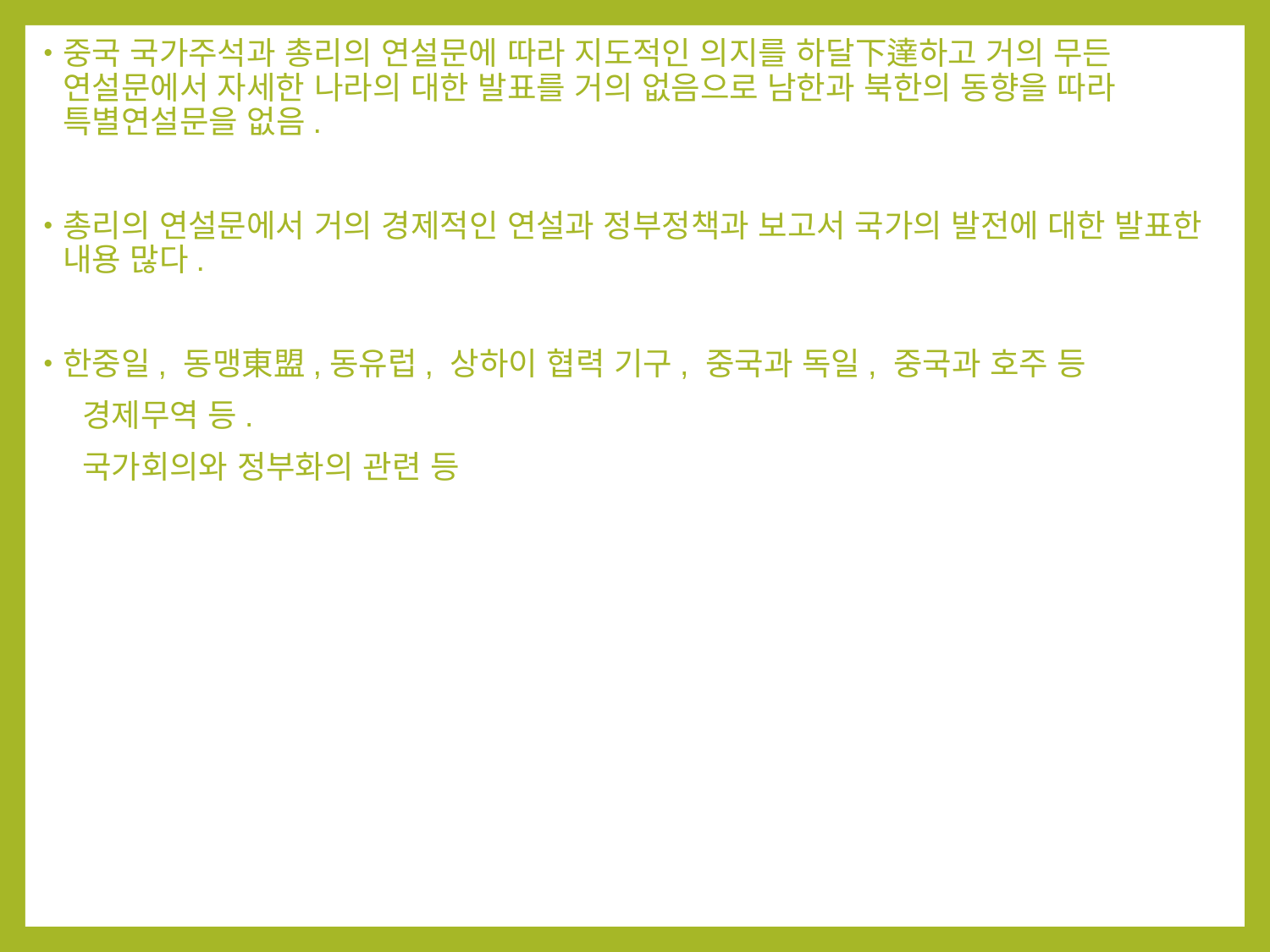

중국 국가주석과 총리의 연설문에 따라 지도적인 의지를 하달下達하고 거의 무든 연설문에서 자세한 나라의 대한 발표를 거의 없음으로 남한과 북한의 동향을 따라 특별연설문을 없음.

총리의 연설문에서 거의 경제적인 연설과 정부정책과 보고서 국가의 발전에 대한 발표한 내용 많다.

한중일, 동맹東盟,동유럽, 상하이 협력 기구, 중국과 독일, 중국과 호주 등
    경제무역 등.
    국가회의와 정부화의 관련 등